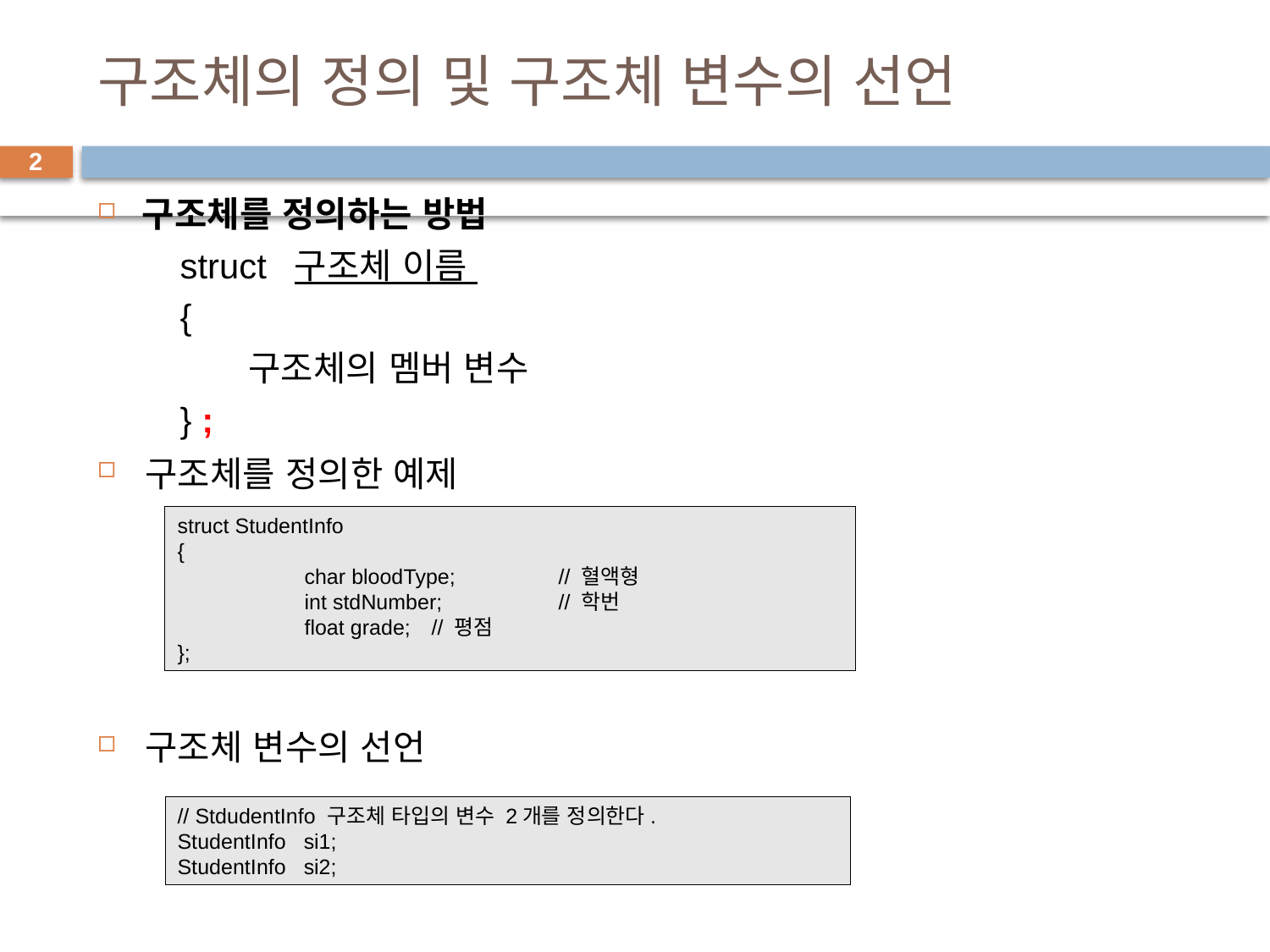

# 구조체의 정의 및 구조체 변수의 선언
2
구조체를 정의하는 방법
struct  구조체 이름
{
      구조체의 멤버 변수
} ;
구조체를 정의한 예제

구조체 변수의 선언
struct StudentInfo
{
	char bloodType;	// 혈액형
	int stdNumber;	// 학번
	float grade;	// 평점
};
// StdudentInfo 구조체 타입의 변수 2개를 정의한다.
StudentInfo   si1;
StudentInfo   si2;